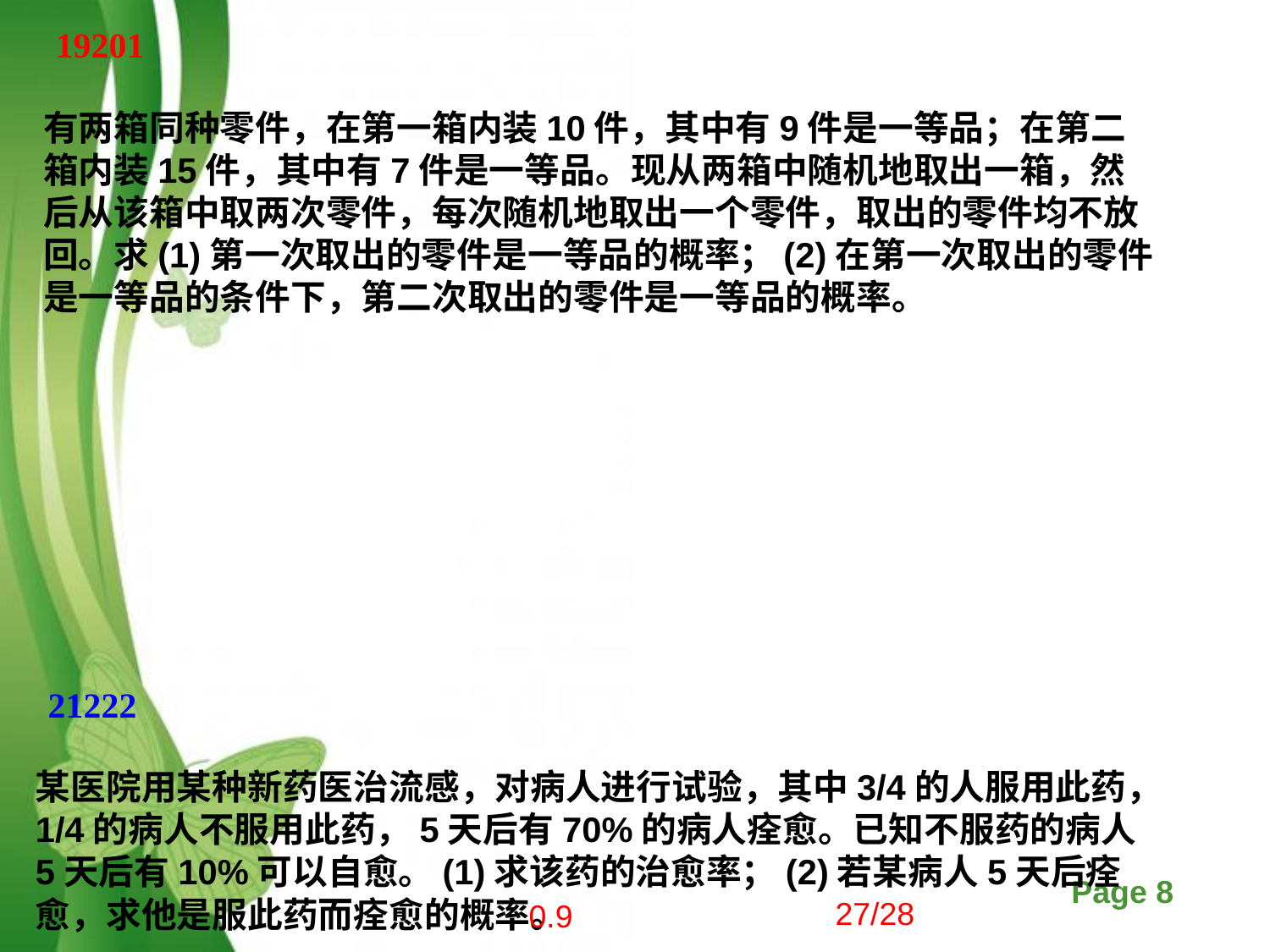

19201
有两箱同种零件，在第一箱内装10件，其中有9件是一等品；在第二箱内装15件，其中有7件是一等品。现从两箱中随机地取出一箱，然后从该箱中取两次零件，每次随机地取出一个零件，取出的零件均不放回。求(1)第一次取出的零件是一等品的概率；(2)在第一次取出的零件是一等品的条件下，第二次取出的零件是一等品的概率。
21222
某医院用某种新药医治流感，对病人进行试验，其中3/4的人服用此药，1/4的病人不服用此药，5天后有70%的病人痊愈。已知不服药的病人5天后有10%可以自愈。(1)求该药的治愈率；(2)若某病人5天后痊愈，求他是服此药而痊愈的概率。
27/28
0.9